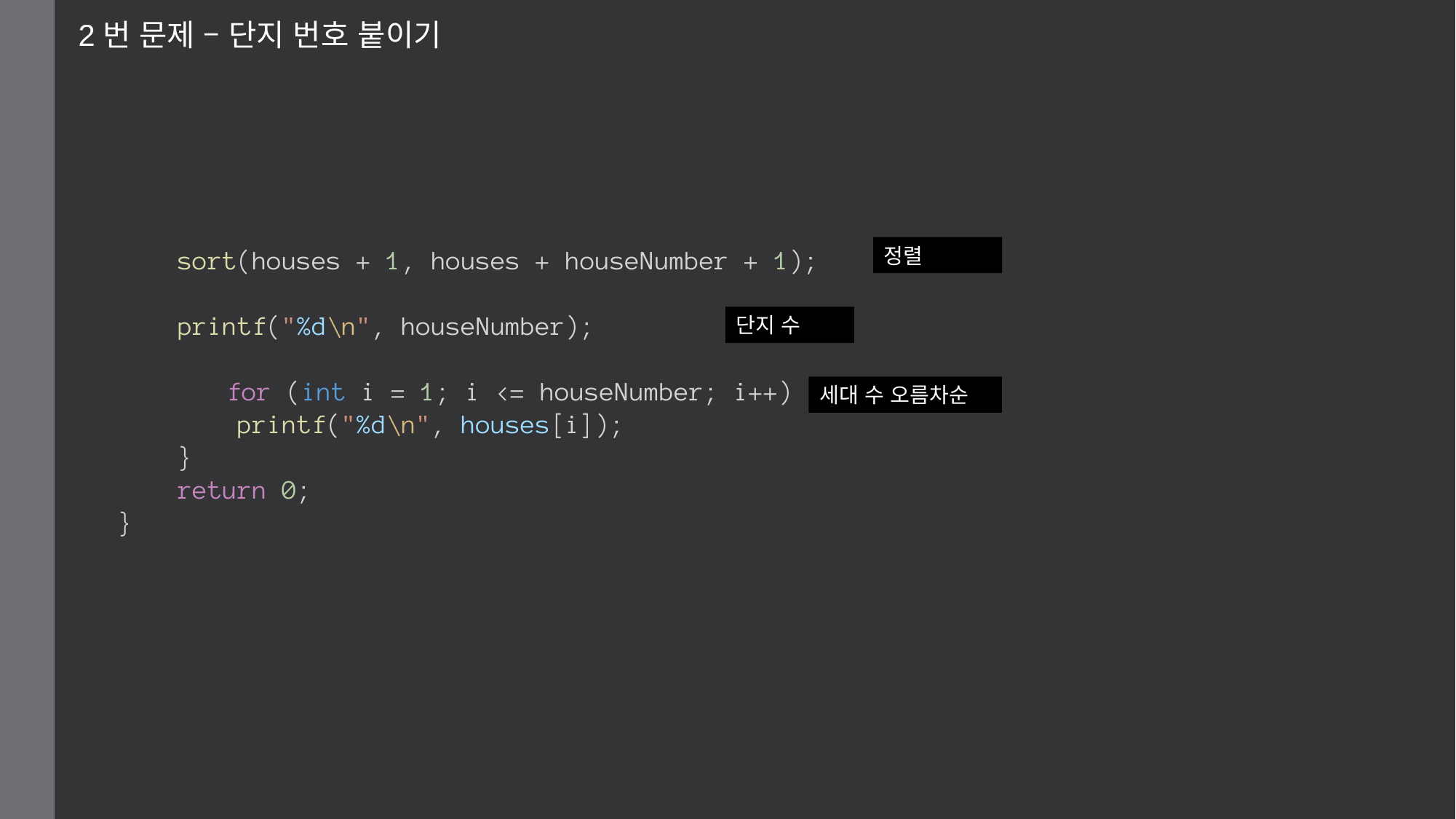

2번 문제 – 단지 번호 붙이기
    sort(houses + 1, houses + houseNumber + 1);

    printf("%d\n", houseNumber);

	for (int i = 1; i <= houseNumber; i++) {
        printf("%d\n", houses[i]);
    }
    return 0;
}
정렬
단지 수
세대 수 오름차순